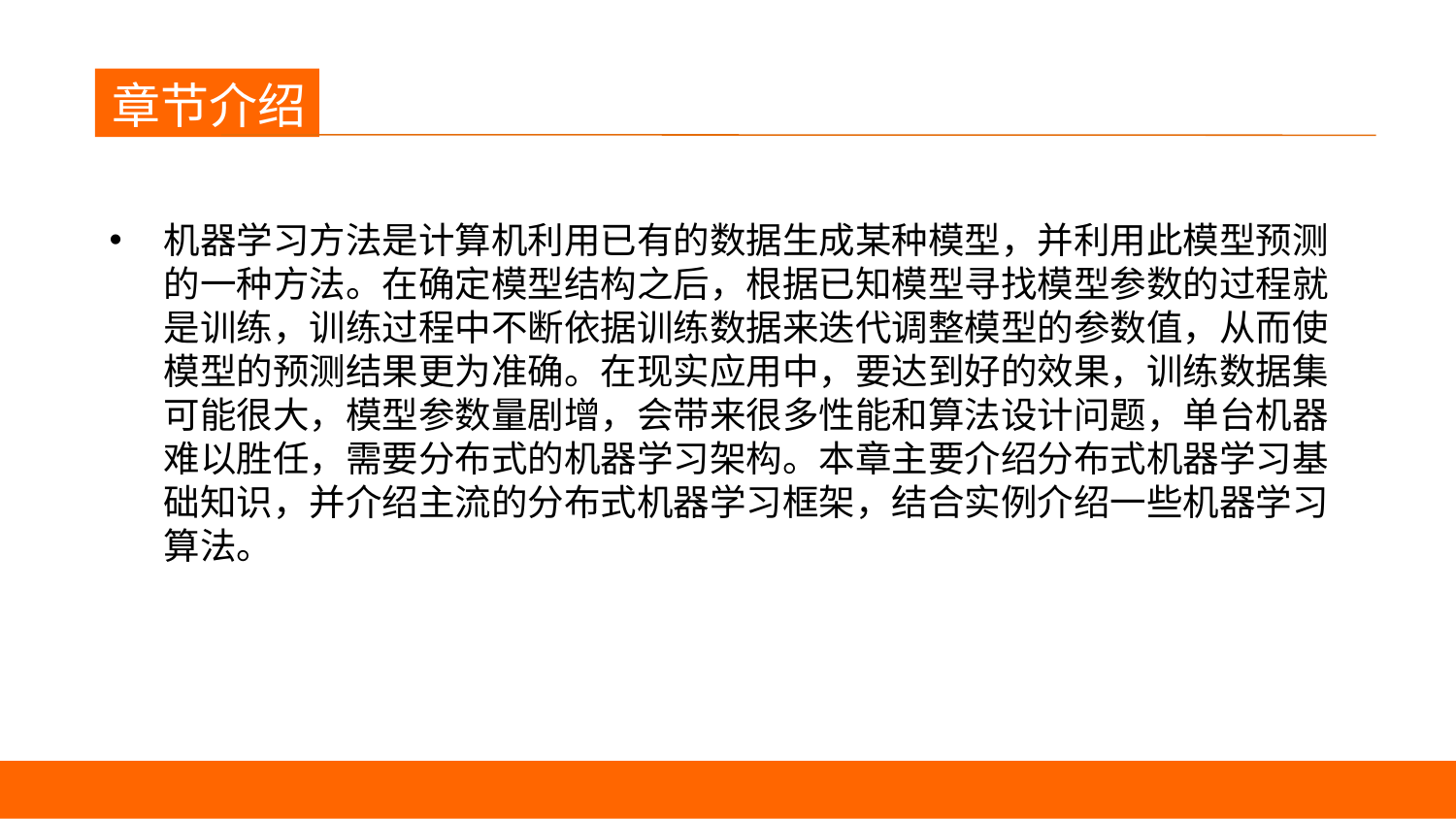

章节介绍

机器学习方法是计算机利用已有的数据生成某种模型，并利用此模型预测的一种方法。在确定模型结构之后，根据已知模型寻找模型参数的过程就是训练，训练过程中不断依据训练数据来迭代调整模型的参数值，从而使模型的预测结果更为准确。在现实应用中，要达到好的效果，训练数据集可能很大，模型参数量剧增，会带来很多性能和算法设计问题，单台机器难以胜任，需要分布式的机器学习架构。本章主要介绍分布式机器学习基础知识，并介绍主流的分布式机器学习框架，结合实例介绍一些机器学习算法。